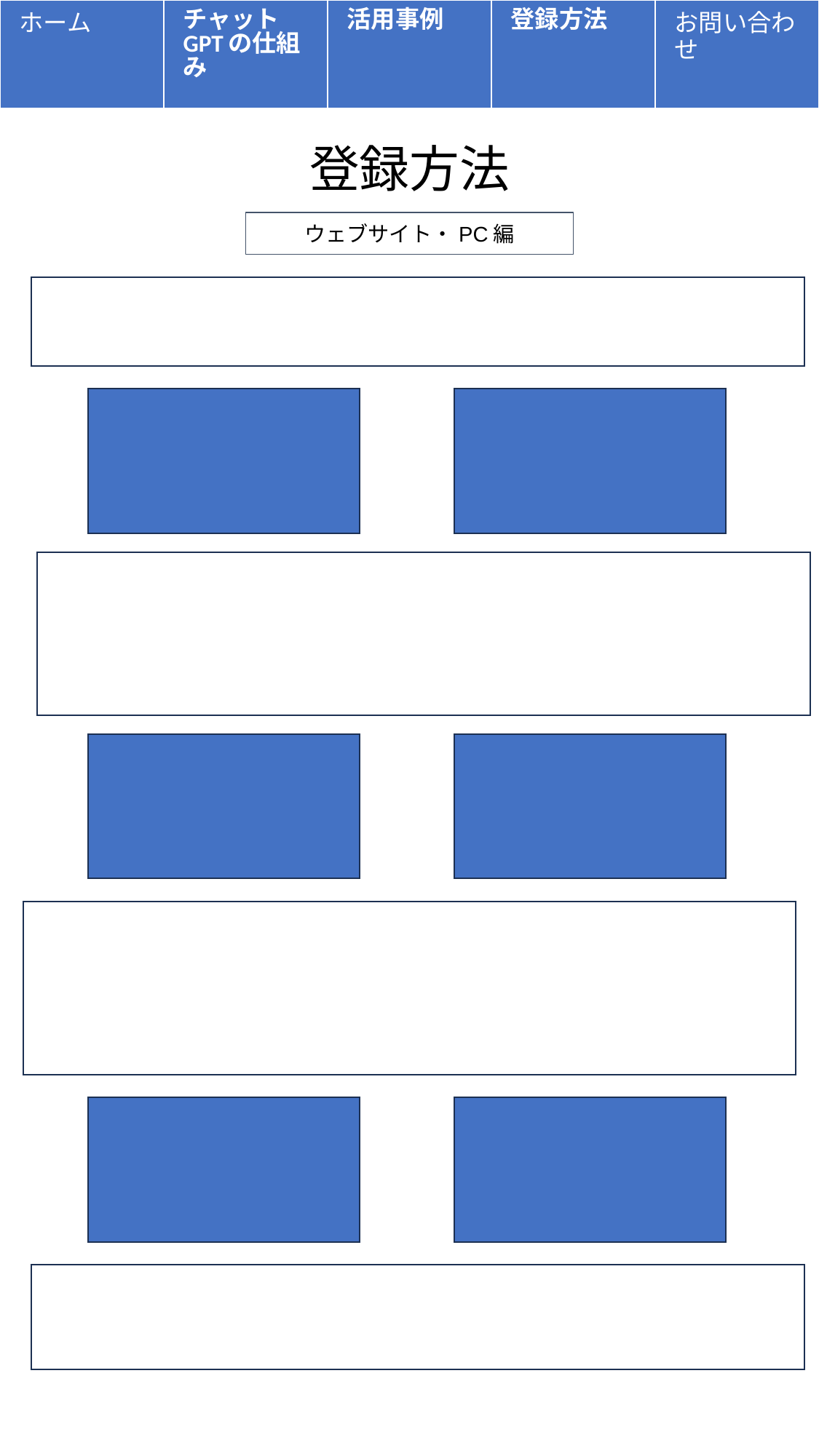

| ホーム | チャットGPTの仕組み | 活用事例 | 登録方法 | お問い合わせ |
| --- | --- | --- | --- | --- |
# 登録方法
ウェブサイト・PC編